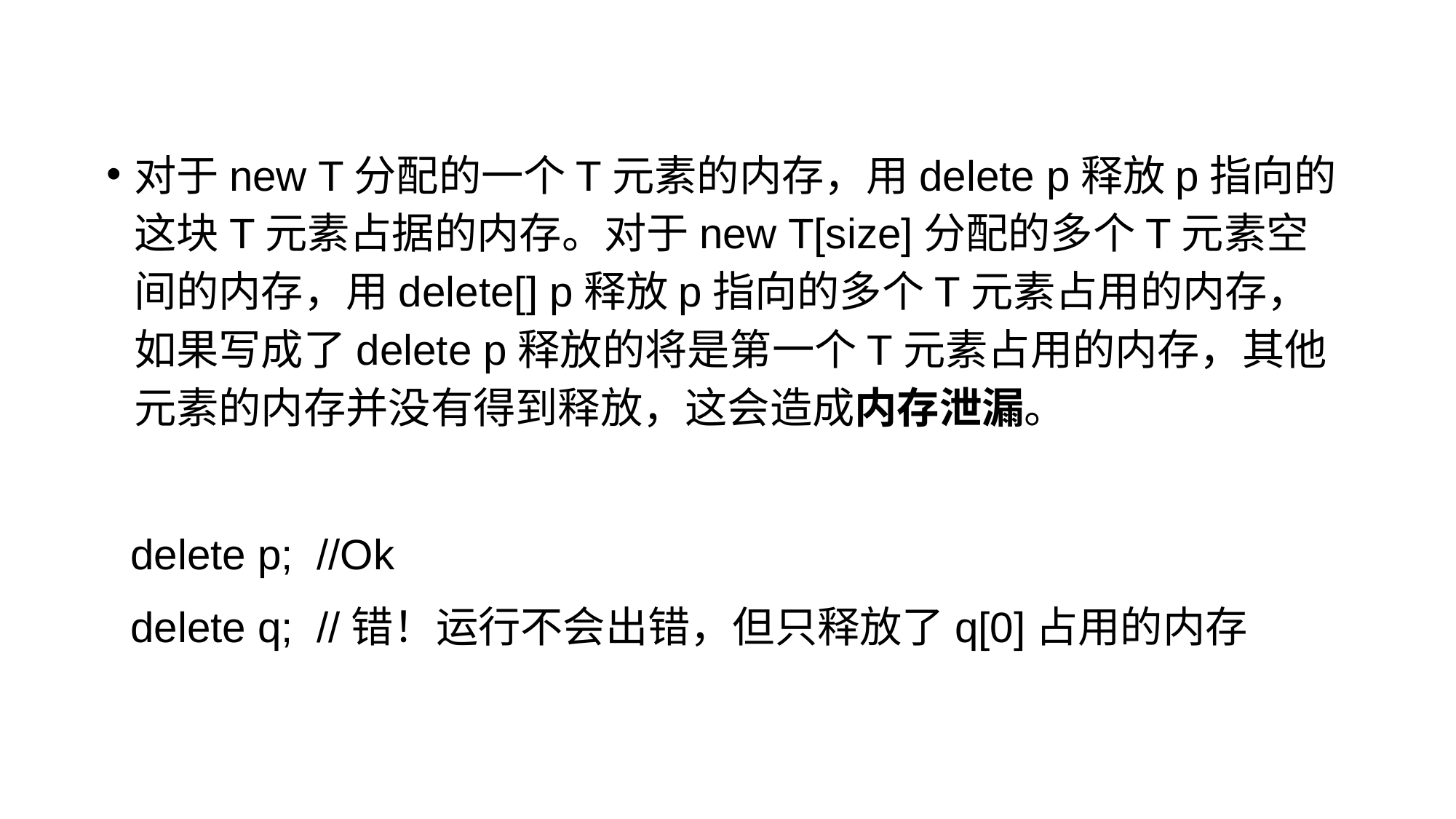

对于new T分配的一个T元素的内存，用delete p释放p指向的这块T元素占据的内存。对于new T[size]分配的多个T元素空间的内存，用delete[] p释放p指向的多个T元素占用的内存，如果写成了delete p释放的将是第一个T元素占用的内存，其他元素的内存并没有得到释放，这会造成内存泄漏。

  delete p;  //Ok
  delete q;  //错！运行不会出错，但只释放了q[0]占用的内存